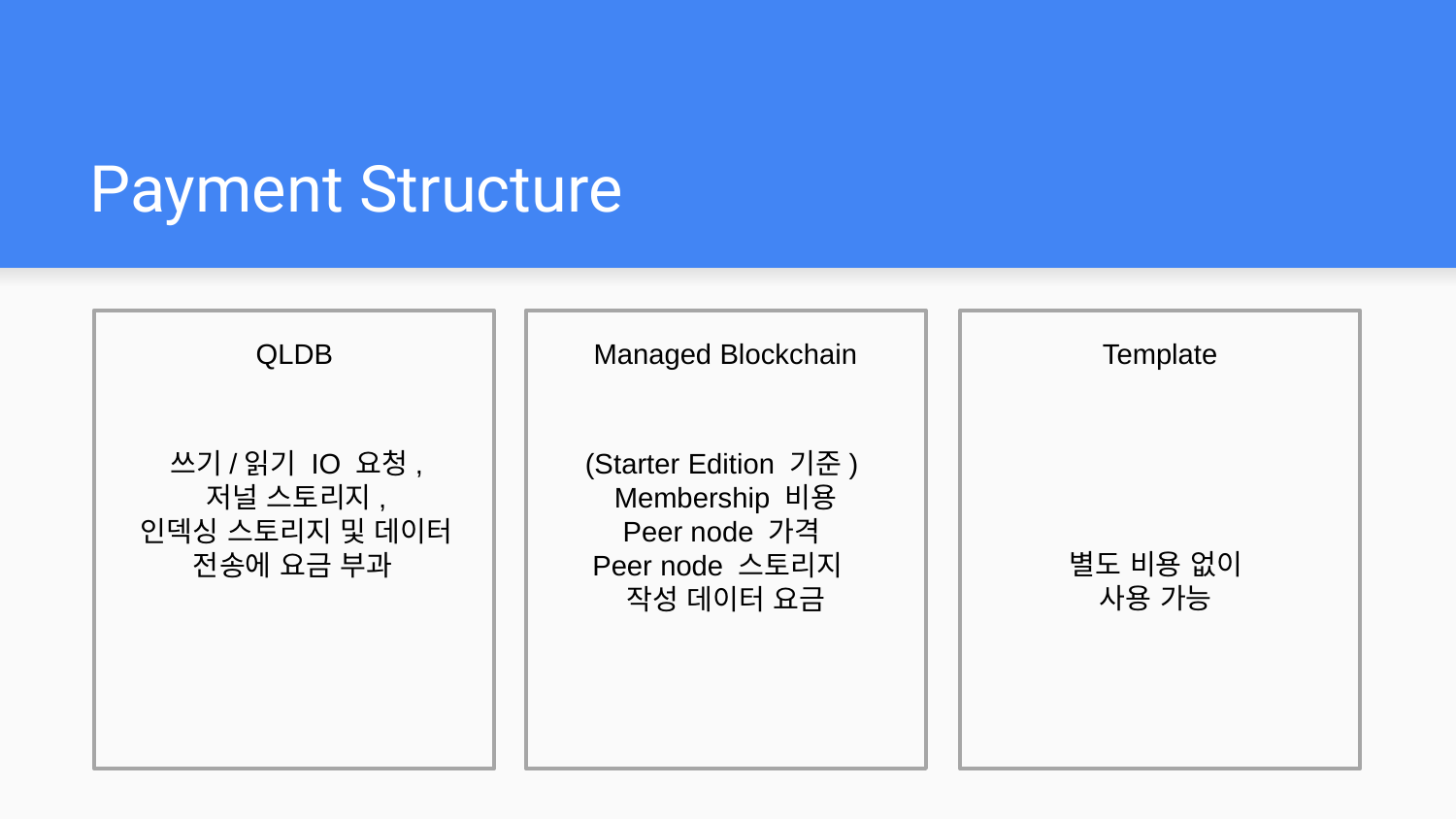

# Payment Structure

QLDB
Managed Blockchain
Template
쓰기/읽기 IO 요청,
저널 스토리지,
인덱싱 스토리지 및 데이터 전송에 요금 부과
(Starter Edition 기준)
Membership 비용
Peer node 가격
Peer node 스토리지
작성 데이터 요금
별도 비용 없이
사용 가능